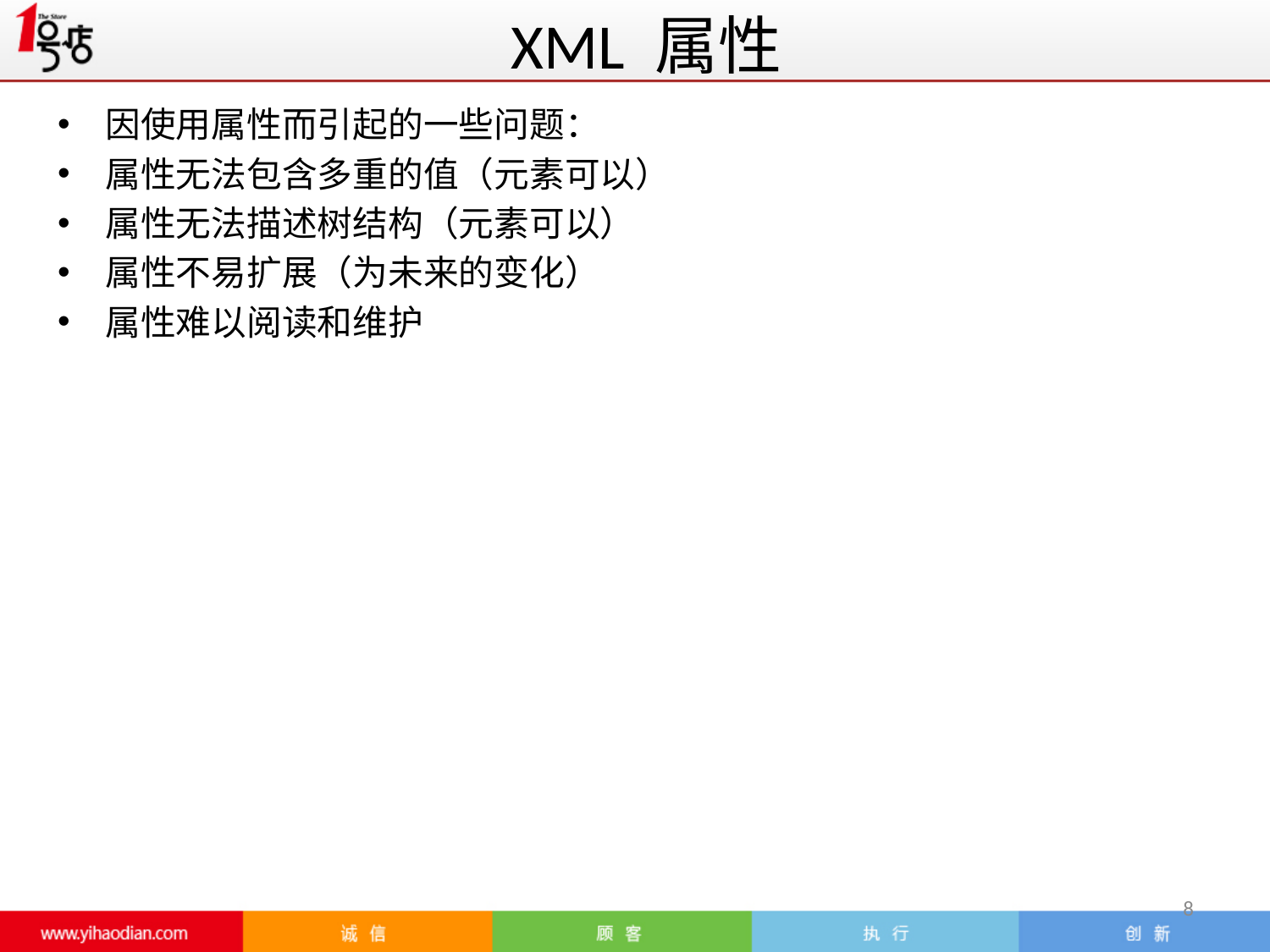

# XML 属性
因使用属性而引起的一些问题：
属性无法包含多重的值（元素可以）
属性无法描述树结构（元素可以）
属性不易扩展（为未来的变化）
属性难以阅读和维护

8